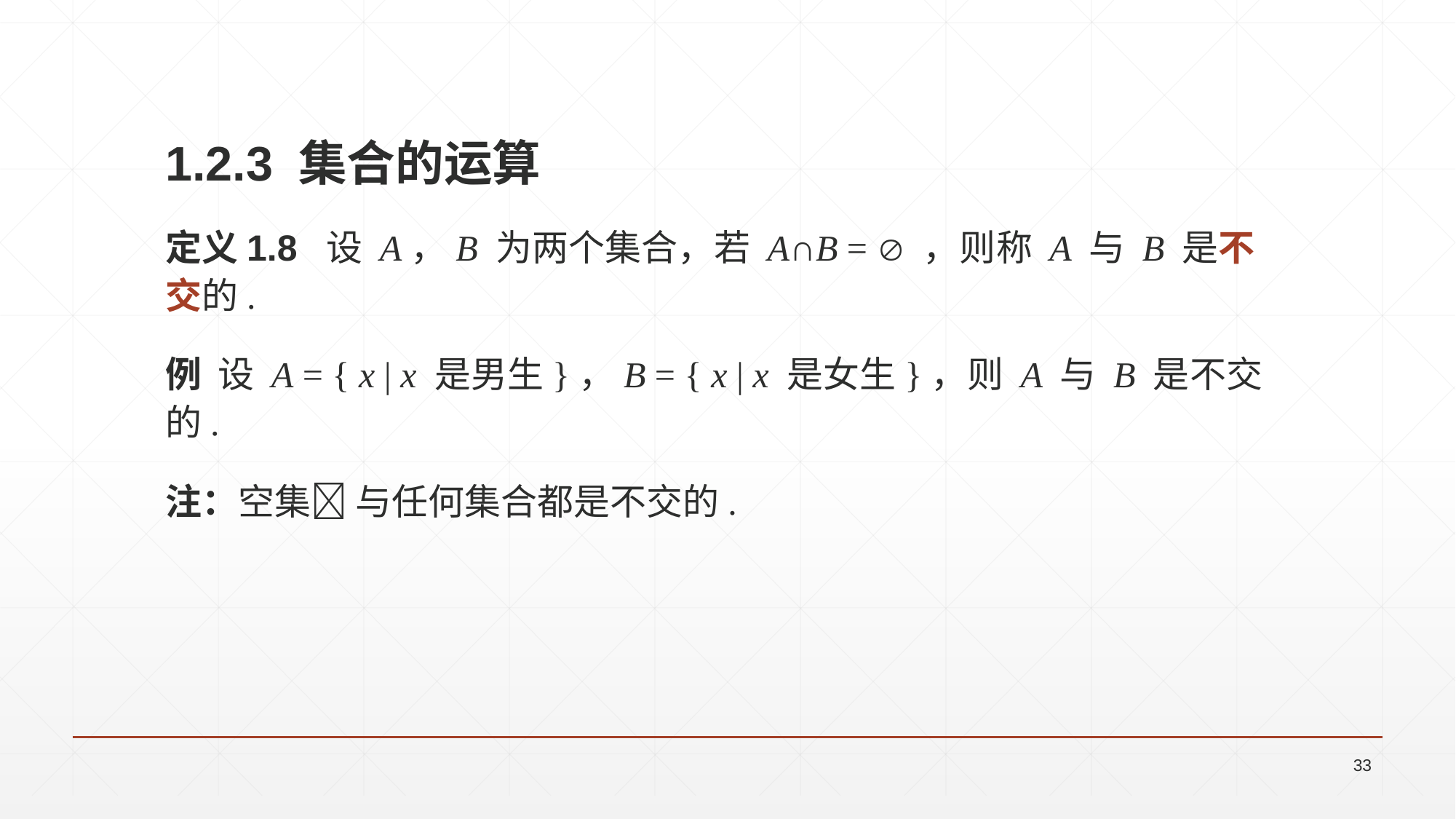

1.2.3 集合的运算
定义1.8  设 A，B 为两个集合，若 A∩B = ∅ ，则称 A 与 B 是不交的.
例  设 A = { x | x 是男生}，B = { x | x 是女生}，则 A 与 B 是不交的.
注：空集∅ 与任何集合都是不交的.
33